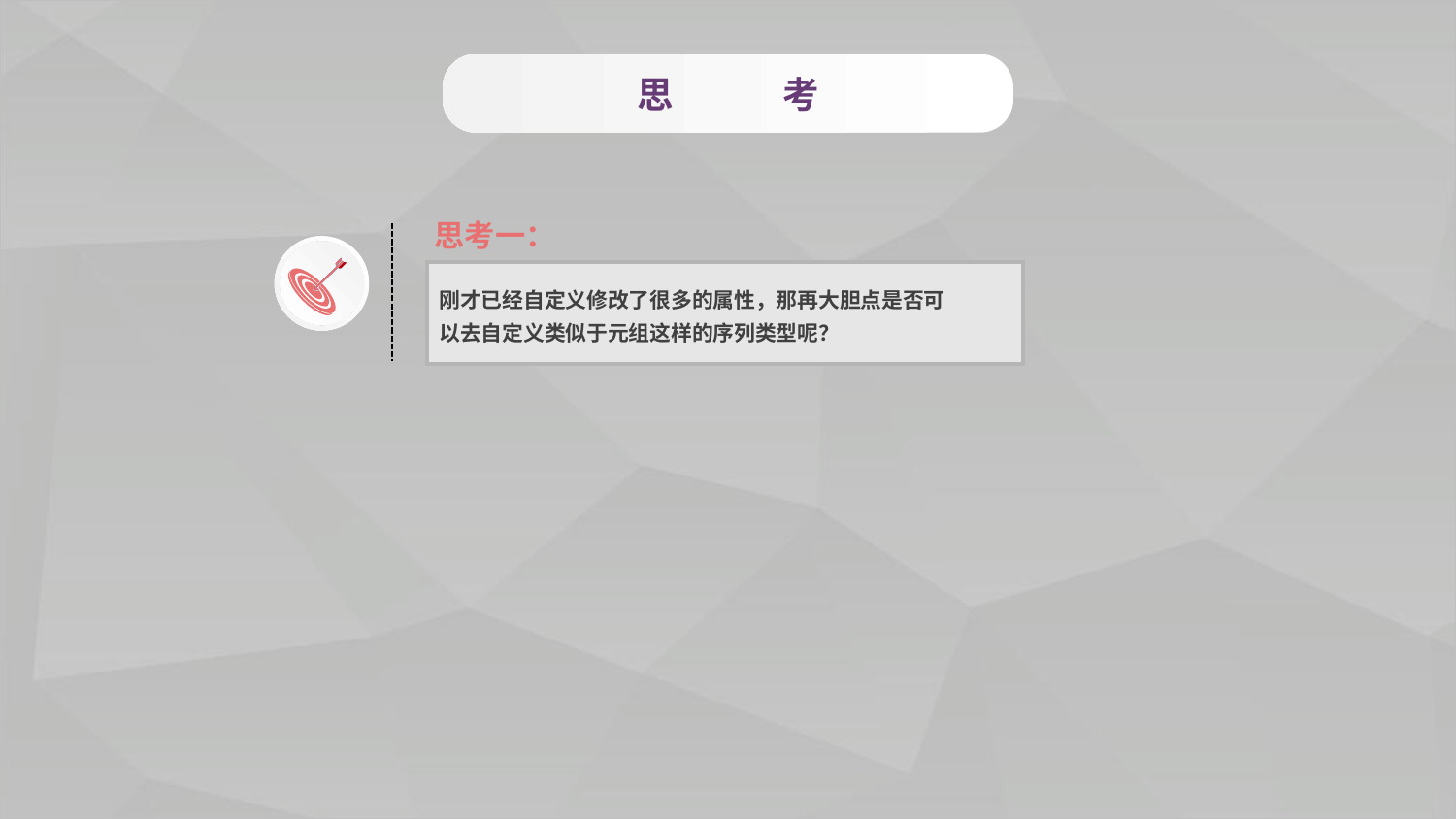

思	考
思考一：

刚才已经自定义修改了很多的属性，那再大胆点是否可以去自定义类似于元组这样的序列类型呢？